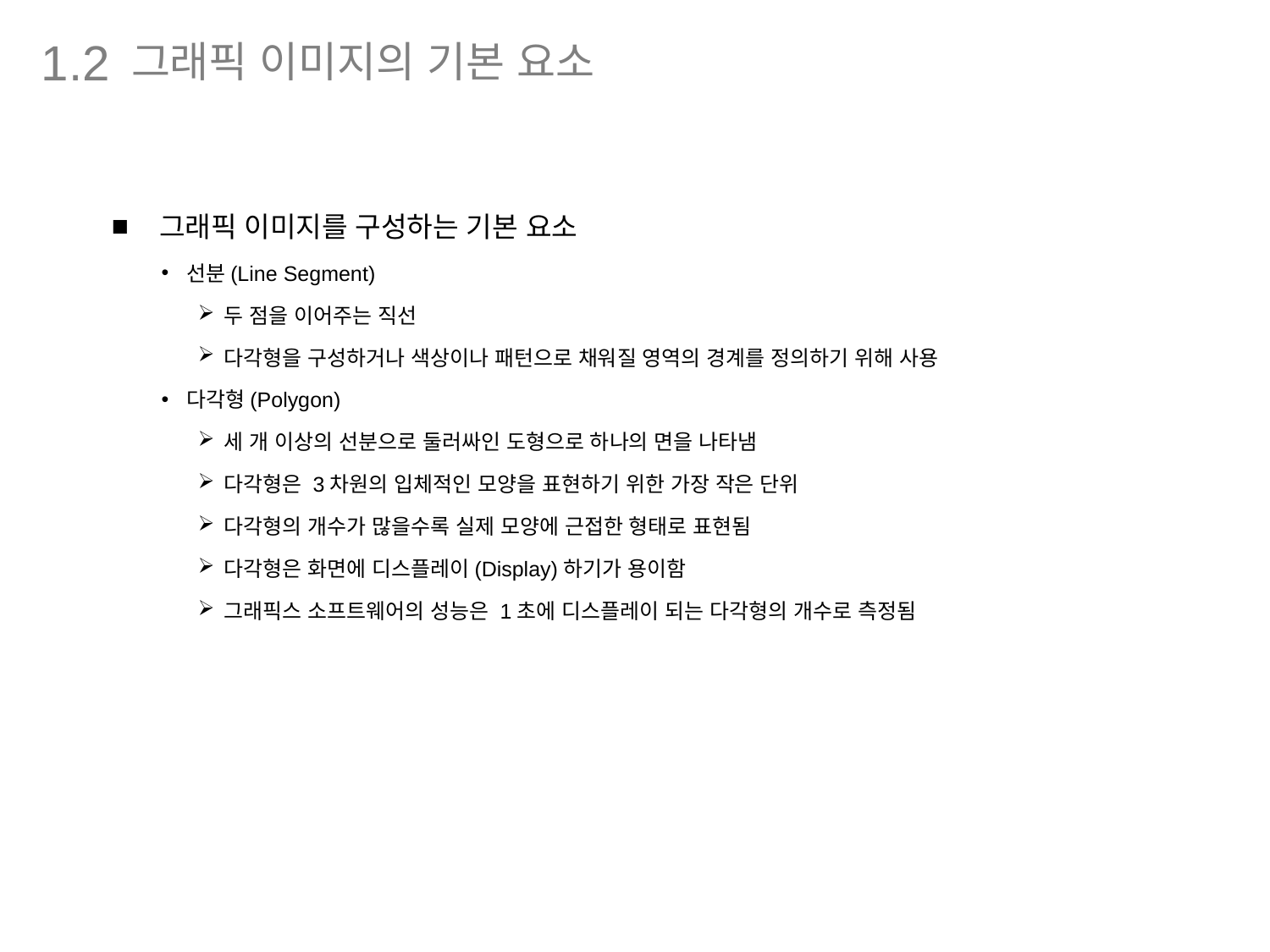

그래픽 이미지의 기본 요소
1.2
그래픽 이미지를 구성하는 기본 요소
선분(Line Segment)
두 점을 이어주는 직선
다각형을 구성하거나 색상이나 패턴으로 채워질 영역의 경계를 정의하기 위해 사용
다각형(Polygon)
세 개 이상의 선분으로 둘러싸인 도형으로 하나의 면을 나타냄
다각형은 3차원의 입체적인 모양을 표현하기 위한 가장 작은 단위
다각형의 개수가 많을수록 실제 모양에 근접한 형태로 표현됨
다각형은 화면에 디스플레이(Display)하기가 용이함
그래픽스 소프트웨어의 성능은 1초에 디스플레이 되는 다각형의 개수로 측정됨